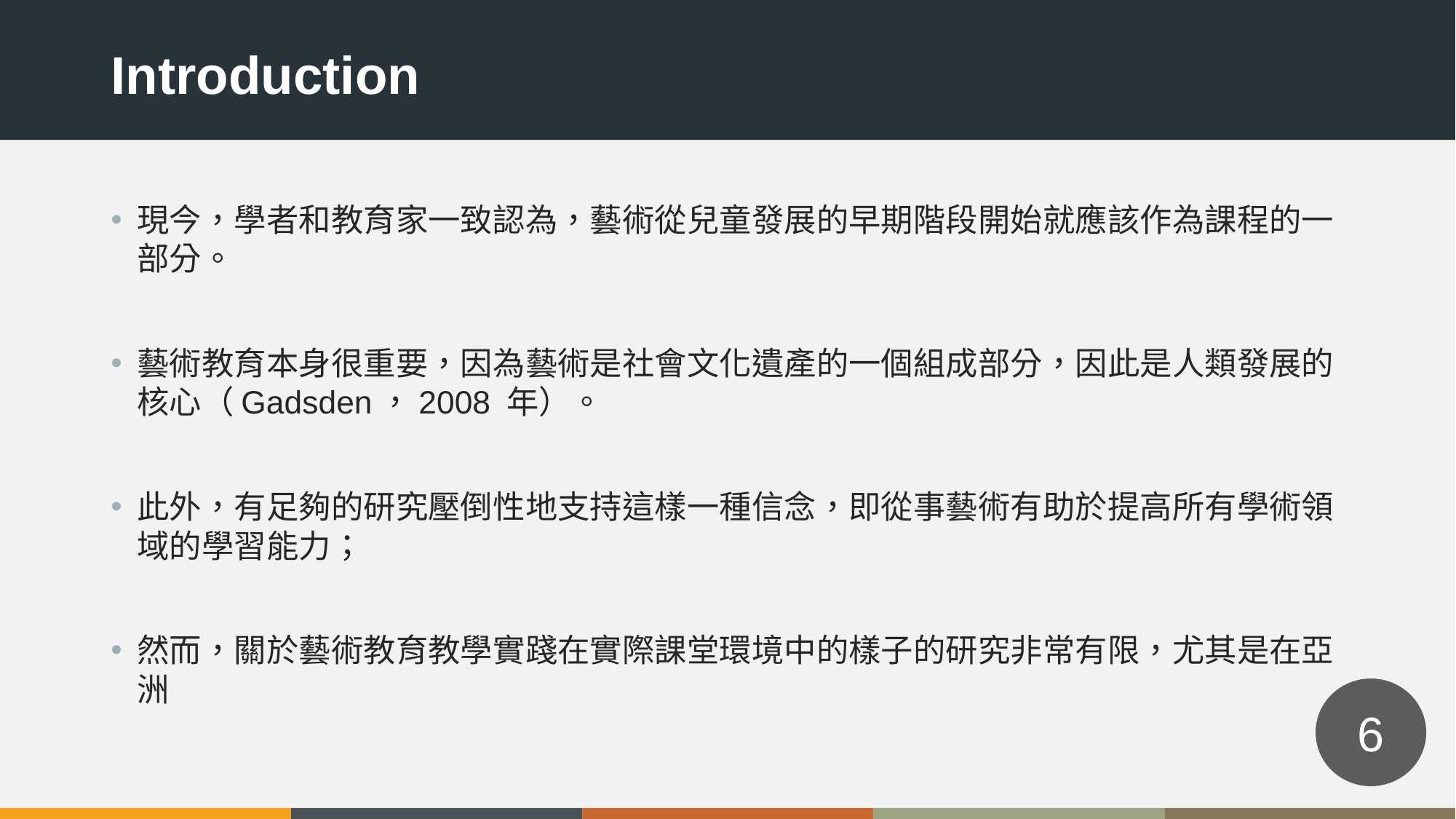

Introduction
現今，學者和教育家一致認為，藝術從兒童發展的早期階段開始就應該作為課程的一部分。

藝術教育本身很重要，因為藝術是社會文化遺產的一個組成部分，因此是人類發展的核心（Gadsden，2008 年）。

此外，有足夠的研究壓倒性地支持這樣一種信念，即從事藝術有助於提高所有學術領域的學習能力；

然而，關於藝術教育教學實踐在實際課堂環境中的樣子的研究非常有限，尤其是在亞洲
6